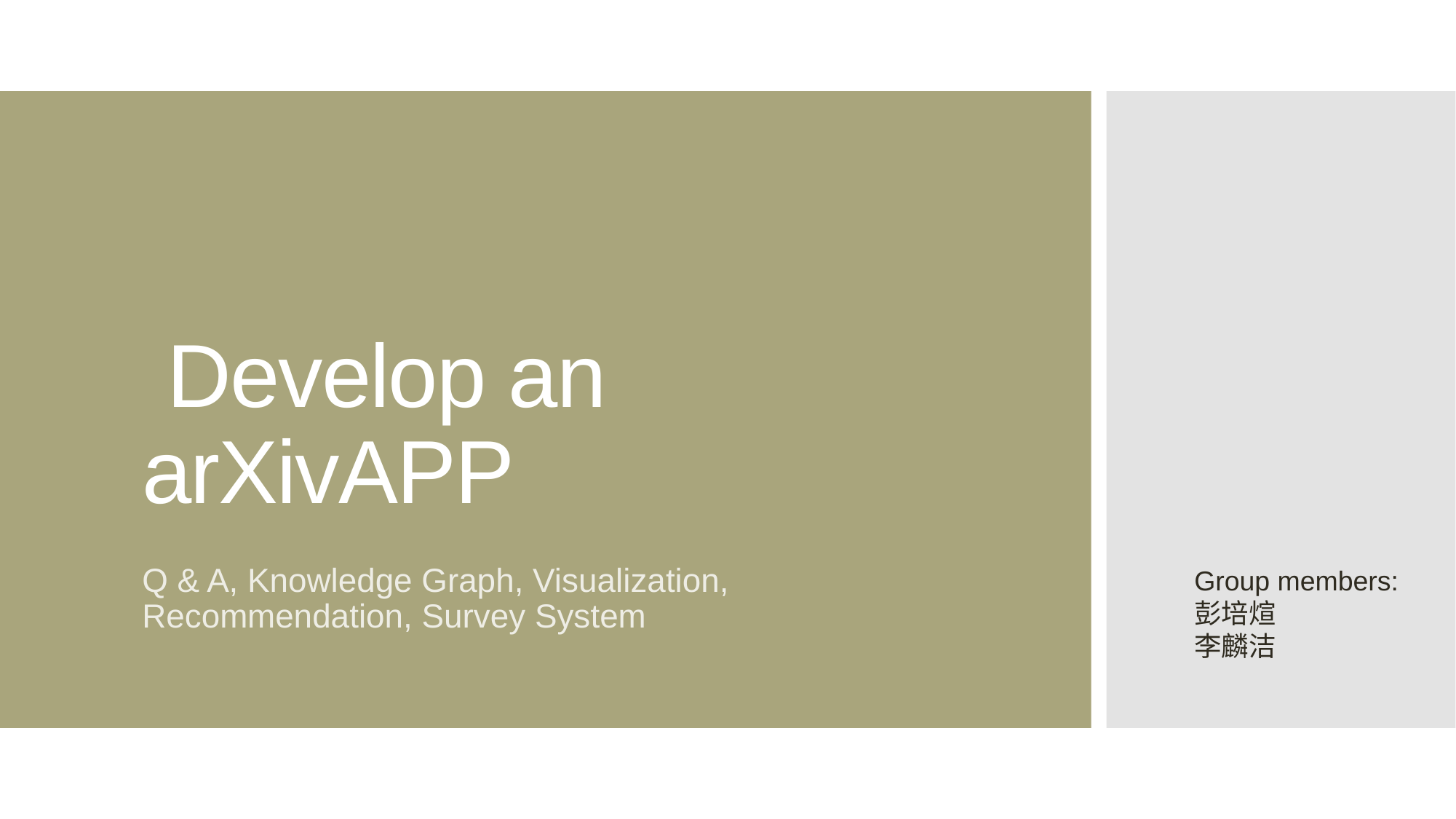

# Develop an arXivAPP
Q & A, Knowledge Graph, Visualization, Recommendation, Survey System
Group members:
彭培煊
李麟洁